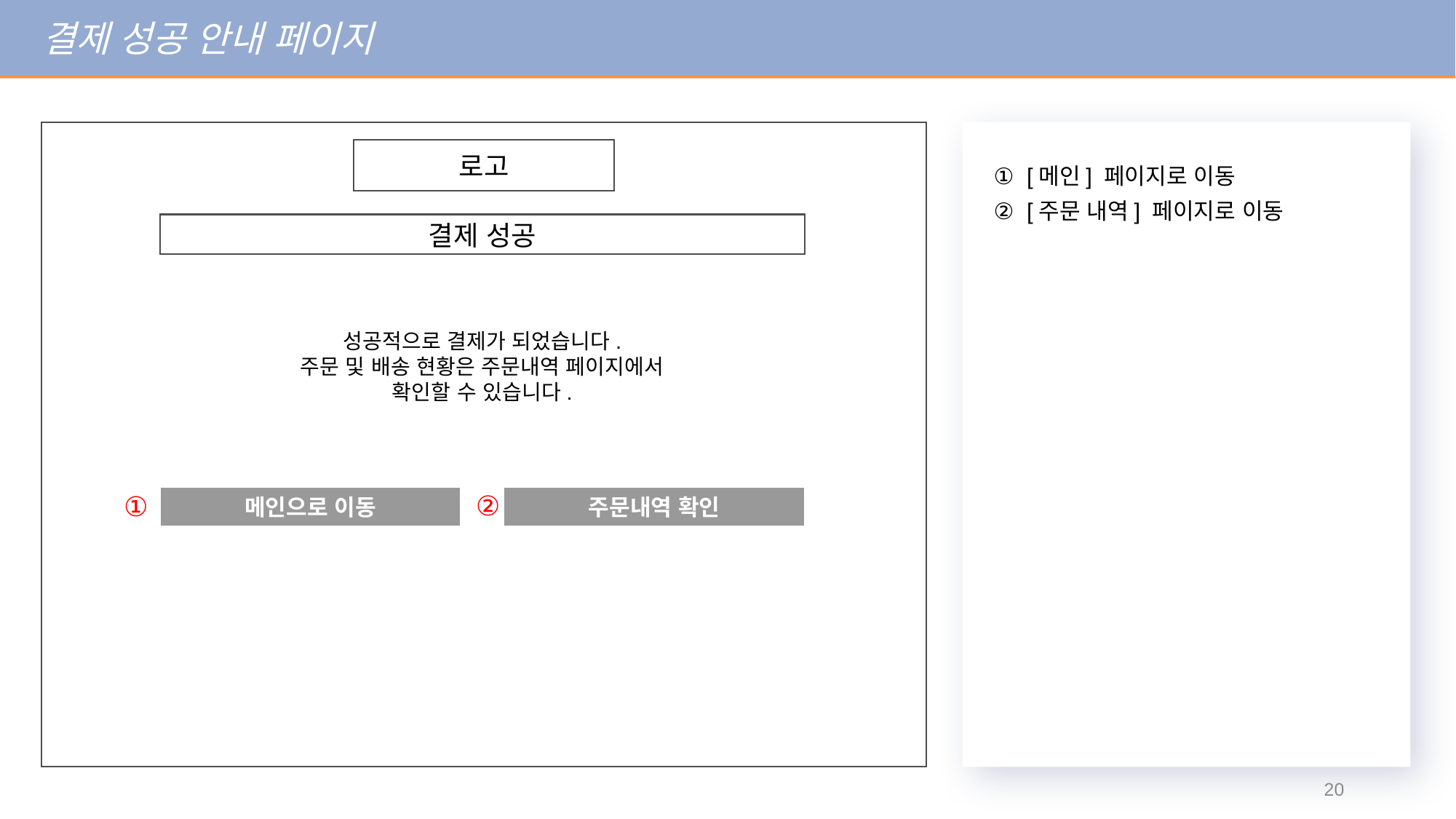

결제 성공 안내 페이지

로고
[메인] 페이지로 이동
[주문 내역] 페이지로 이동

결제 성공
성공적으로 결제가 되었습니다.
주문 및 배송 현황은 주문내역 페이지에서
확인할 수 있습니다.
②
①
메인으로 이동
주문내역 확인
20